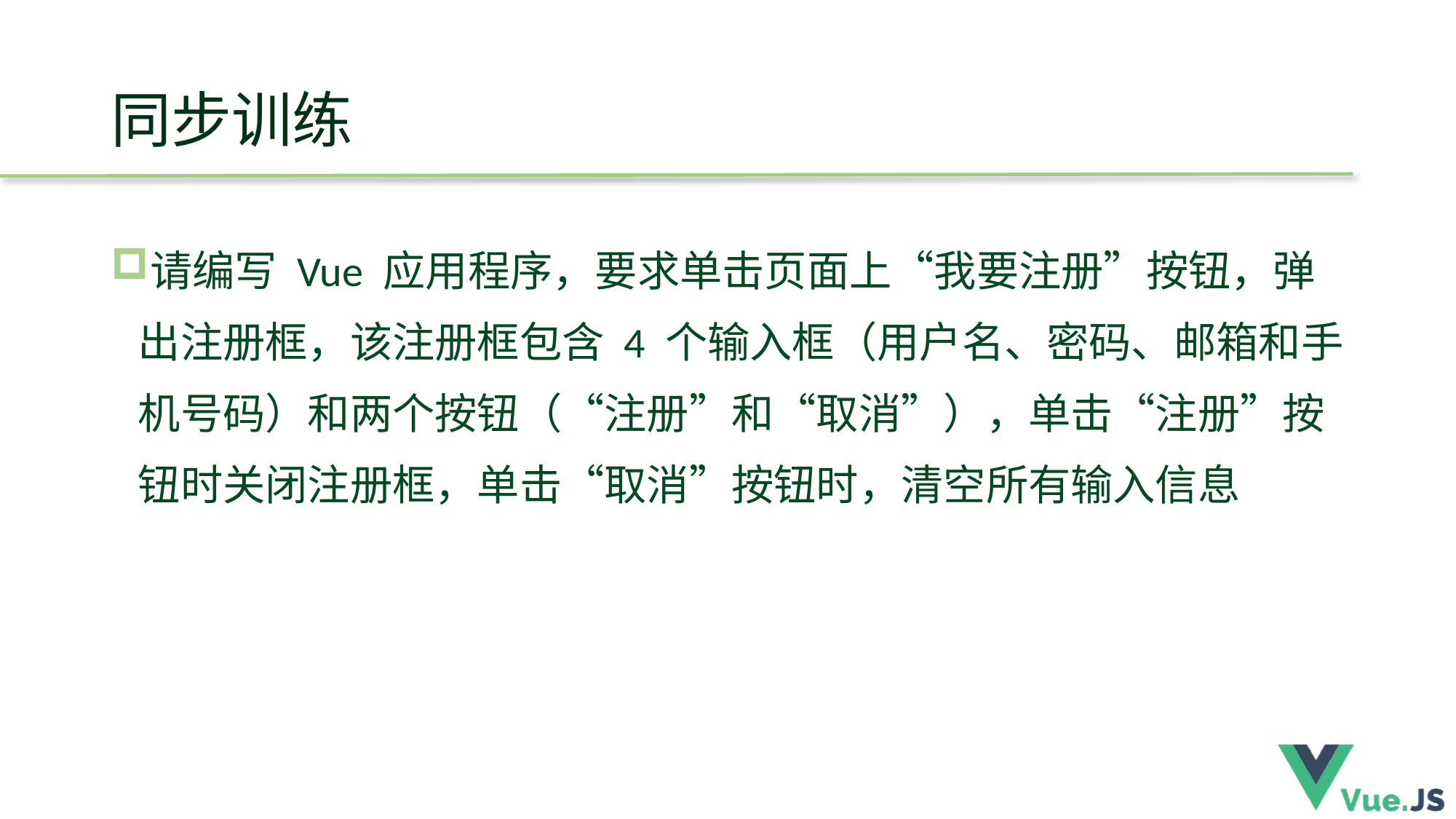

# 同步训练
请编写 Vue 应用程序，要求单击页面上“我要注册”按钮，弹出注册框，该注册框包含 4 个输入框（用户名、密码、邮箱和手机号码）和两个按钮（“注册”和“取消”），单击“注册”按钮时关闭注册框，单击“取消”按钮时，清空所有输入信息